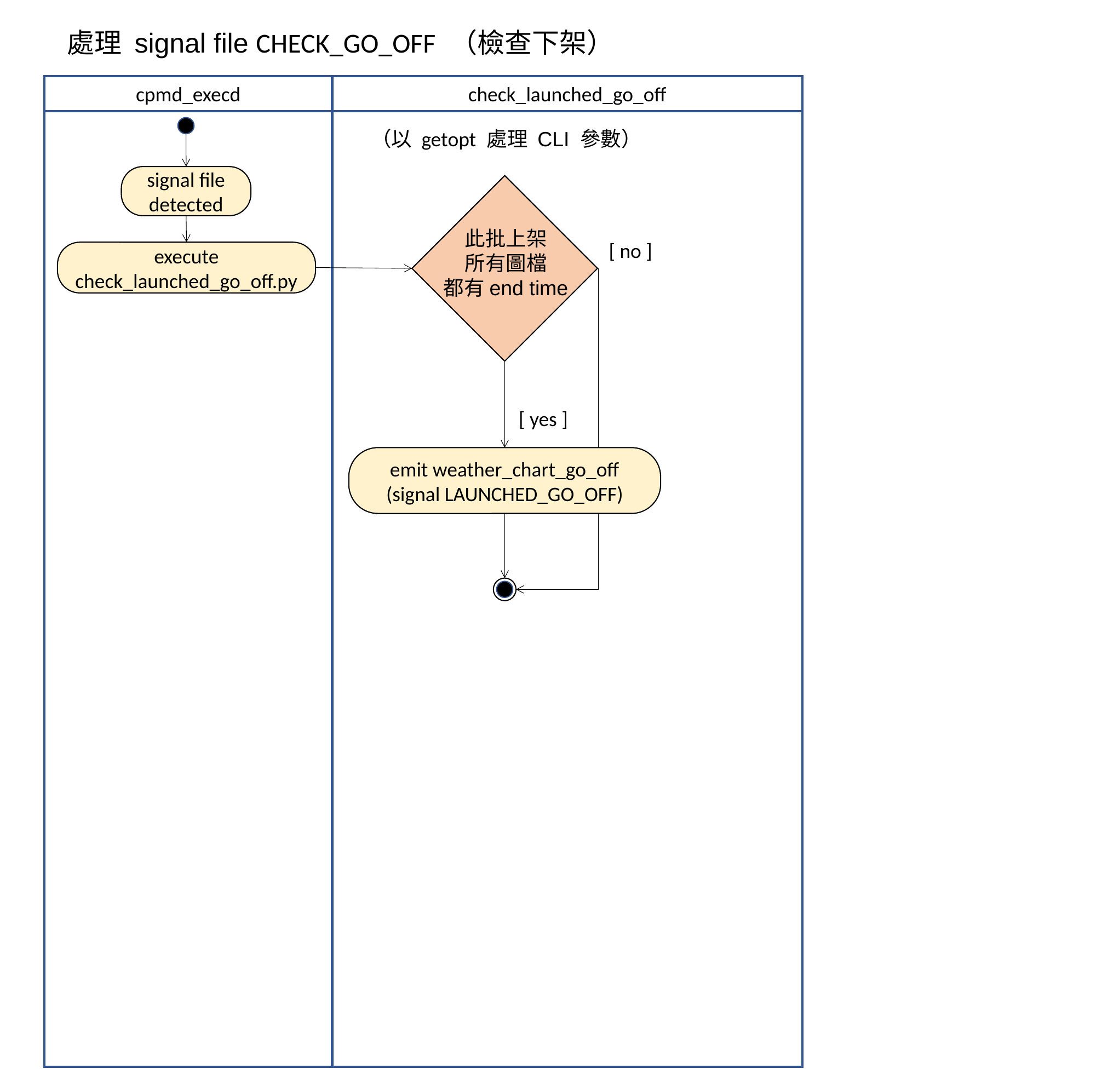

處理 signal file CHECK_GO_OFF （檢查下架）

check_launched_go_off

cpmd_execd

（以 getopt 處理 CLI 參數）
signal file detected

此批上架
所有圖檔
都有end time
[ no ]
execute
check_launched_go_off.py
[ yes ]
emit weather_chart_go_off
(signal LAUNCHED_GO_OFF)